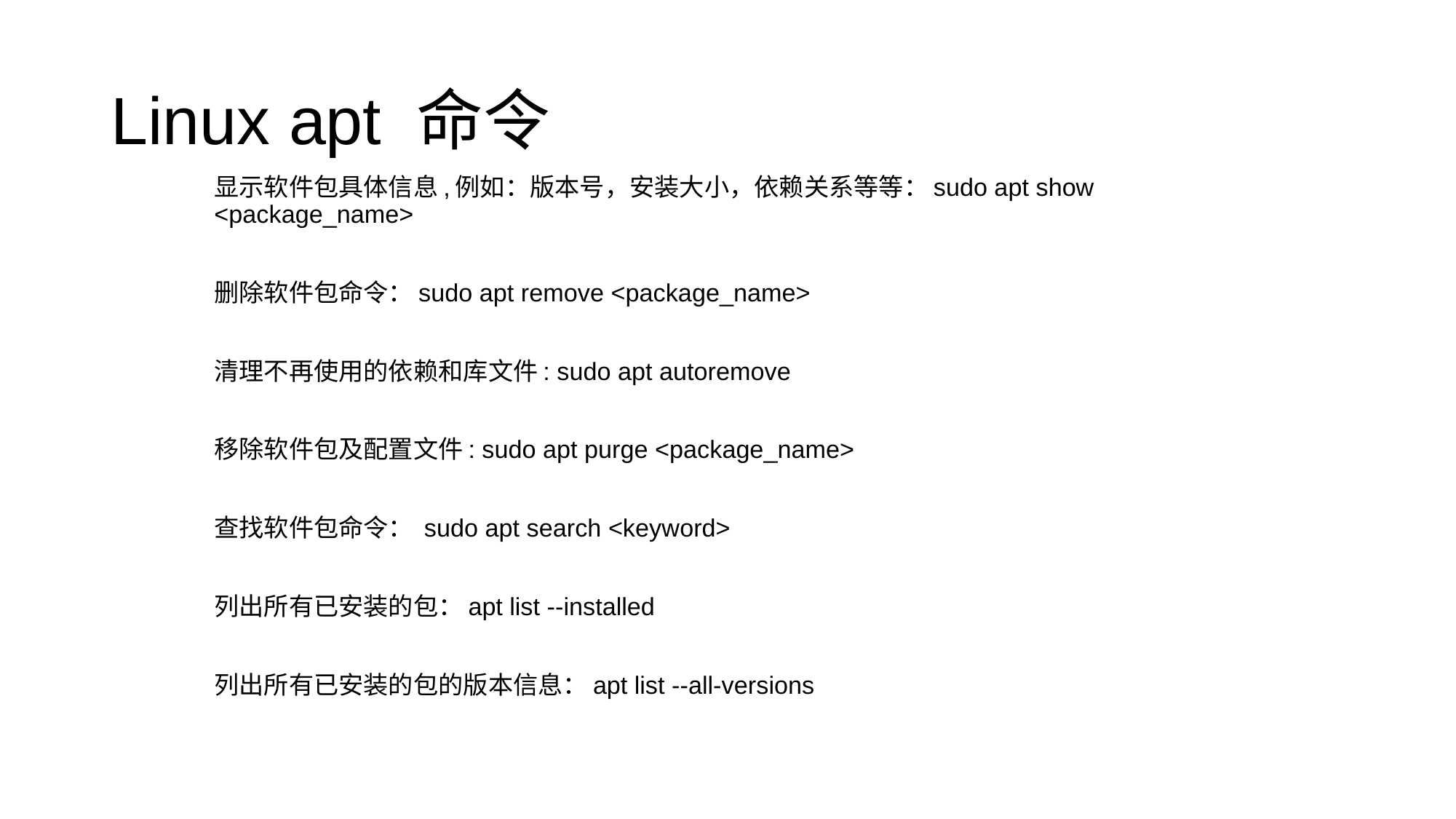

# Linux apt 命令
显示软件包具体信息,例如：版本号，安装大小，依赖关系等等：sudo apt show <package_name>

删除软件包命令：sudo apt remove <package_name>

清理不再使用的依赖和库文件: sudo apt autoremove

移除软件包及配置文件: sudo apt purge <package_name>

查找软件包命令： sudo apt search <keyword>

列出所有已安装的包：apt list --installed

列出所有已安装的包的版本信息：apt list --all-versions